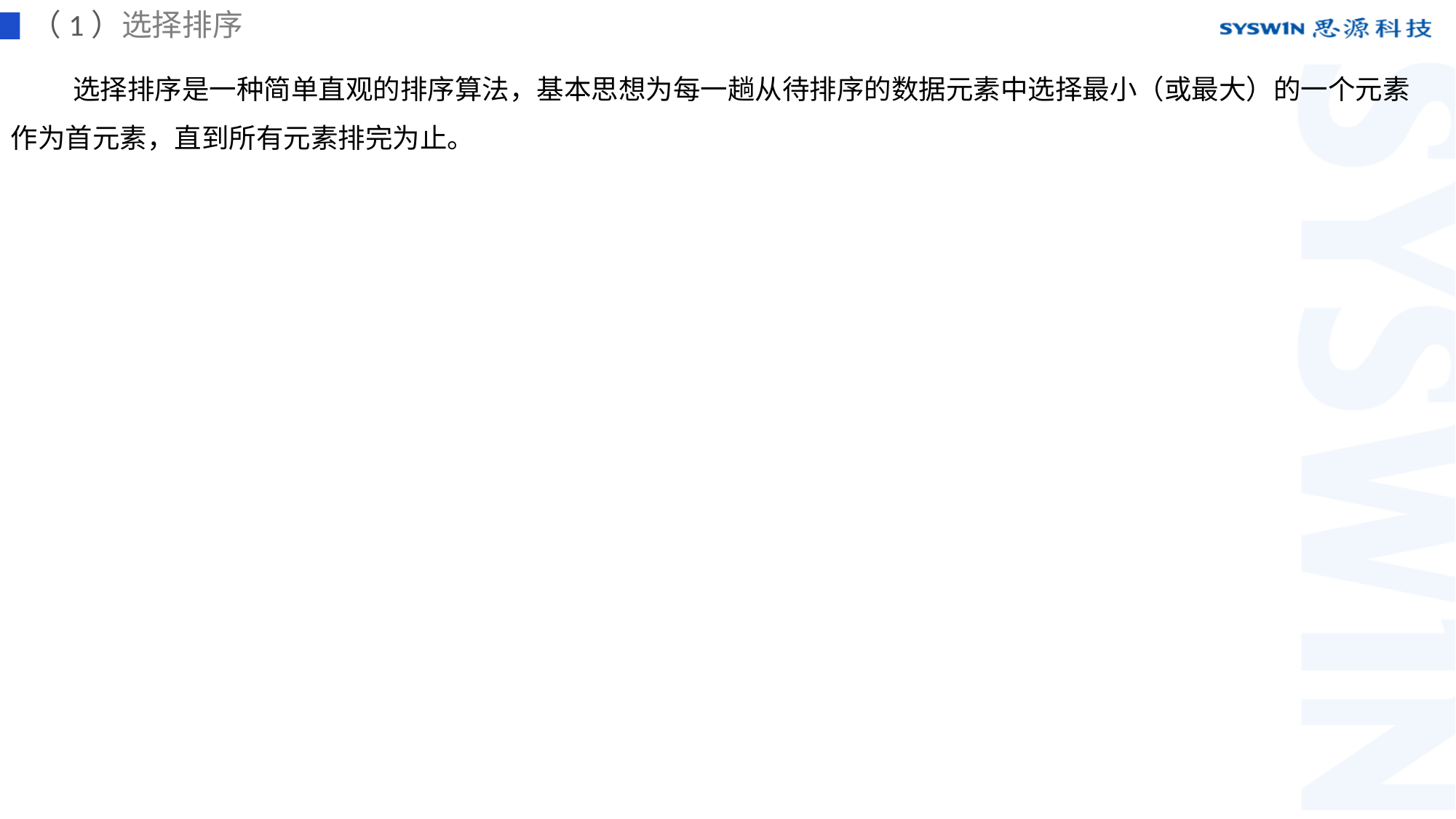

（1）选择排序

         选择排序是一种简单直观的排序算法，基本思想为每一趟从待排序的数据元素中选择最小（或最大）的一个元素作为首元素，直到所有元素排完为止。